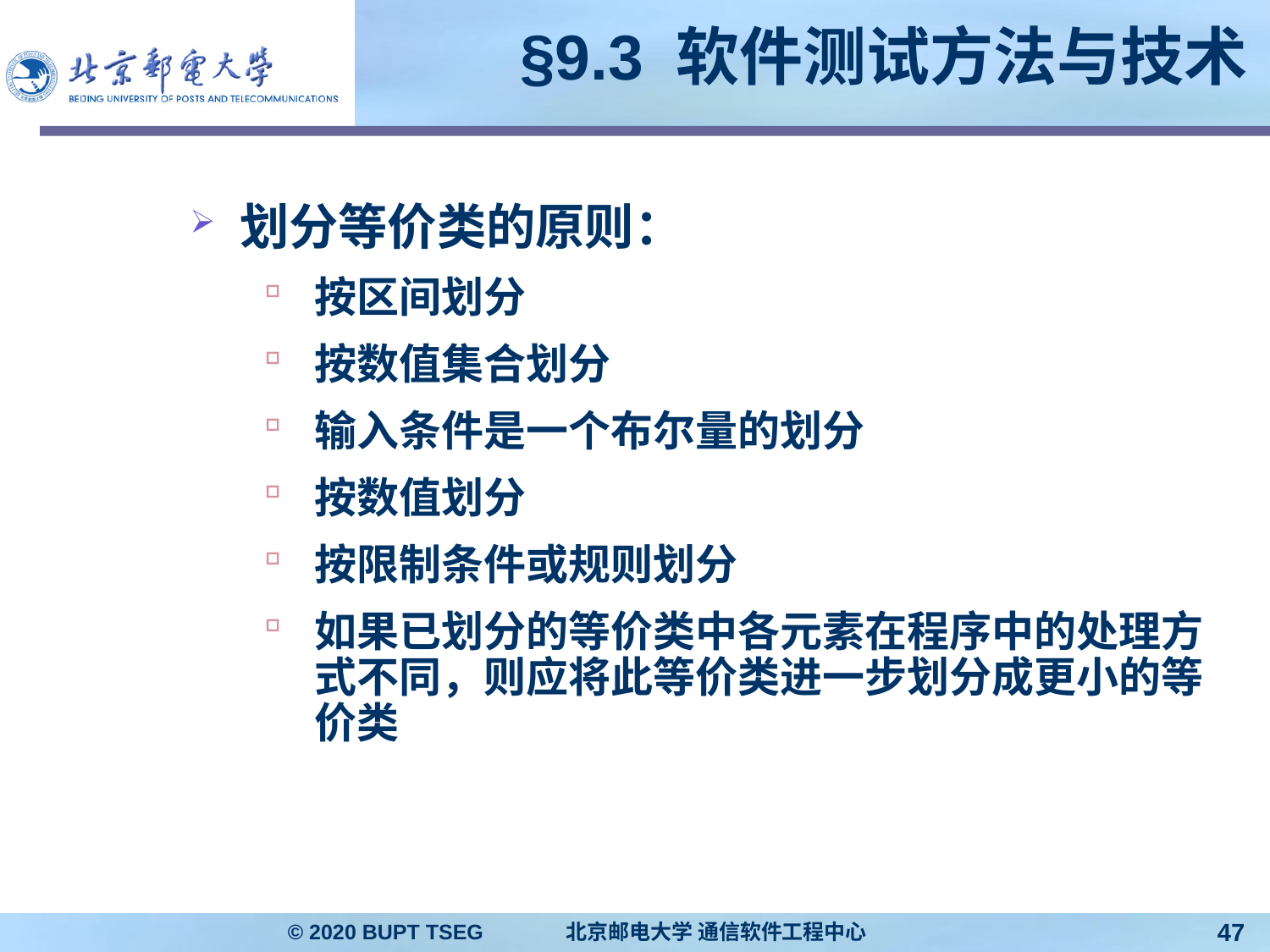

# §9.3 软件测试方法与技术
划分等价类的原则：
按区间划分
按数值集合划分
输入条件是一个布尔量的划分
按数值划分
按限制条件或规则划分
如果已划分的等价类中各元素在程序中的处理方式不同，则应将此等价类进一步划分成更小的等价类
© 2020 BUPT TSEG             北京邮电大学 通信软件工程中心